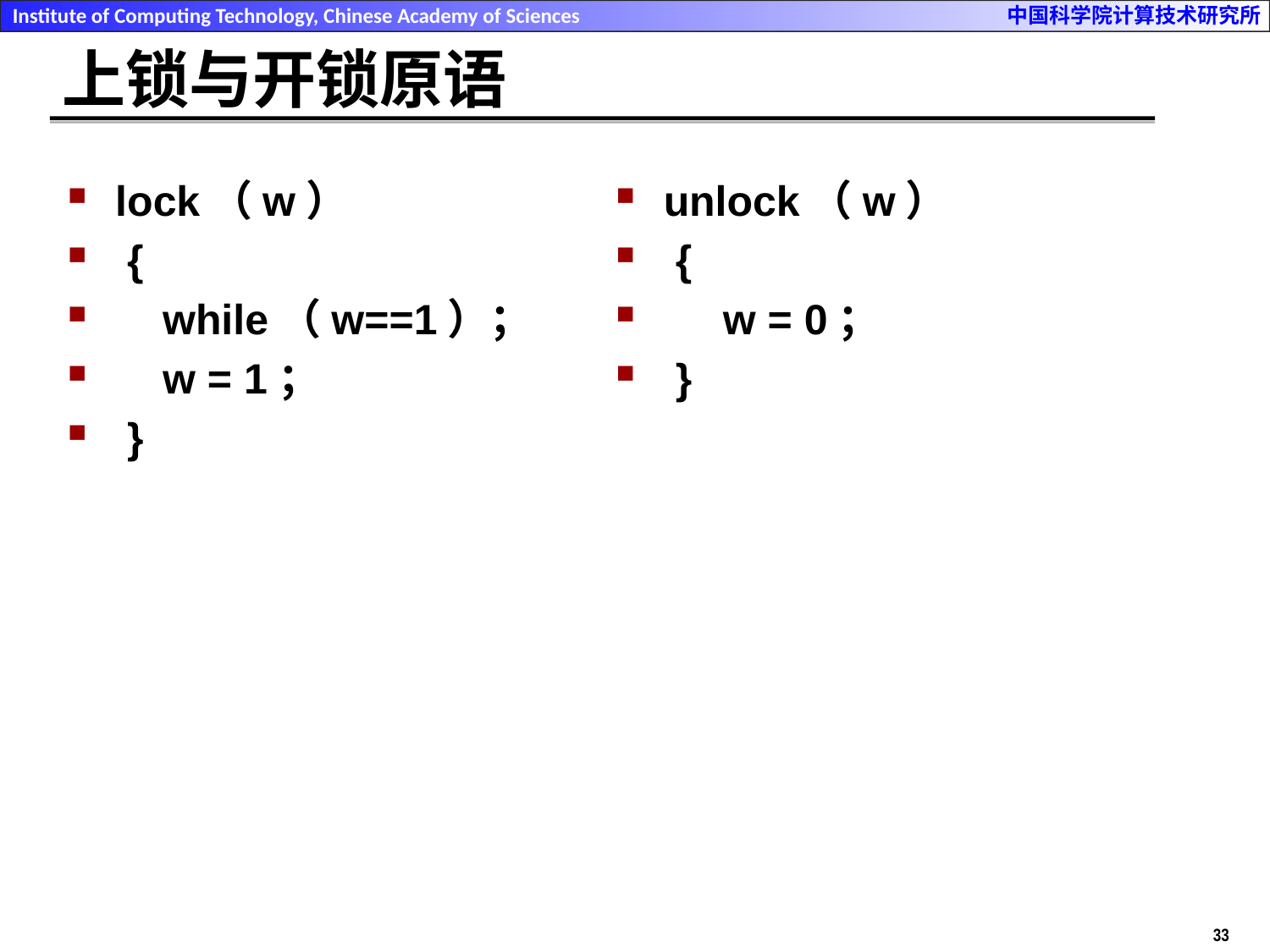

# 上锁与开锁原语
lock（w）
 {
    while（w==1）；
    w = 1；
 }
unlock（w）
 {
     w = 0；
 }